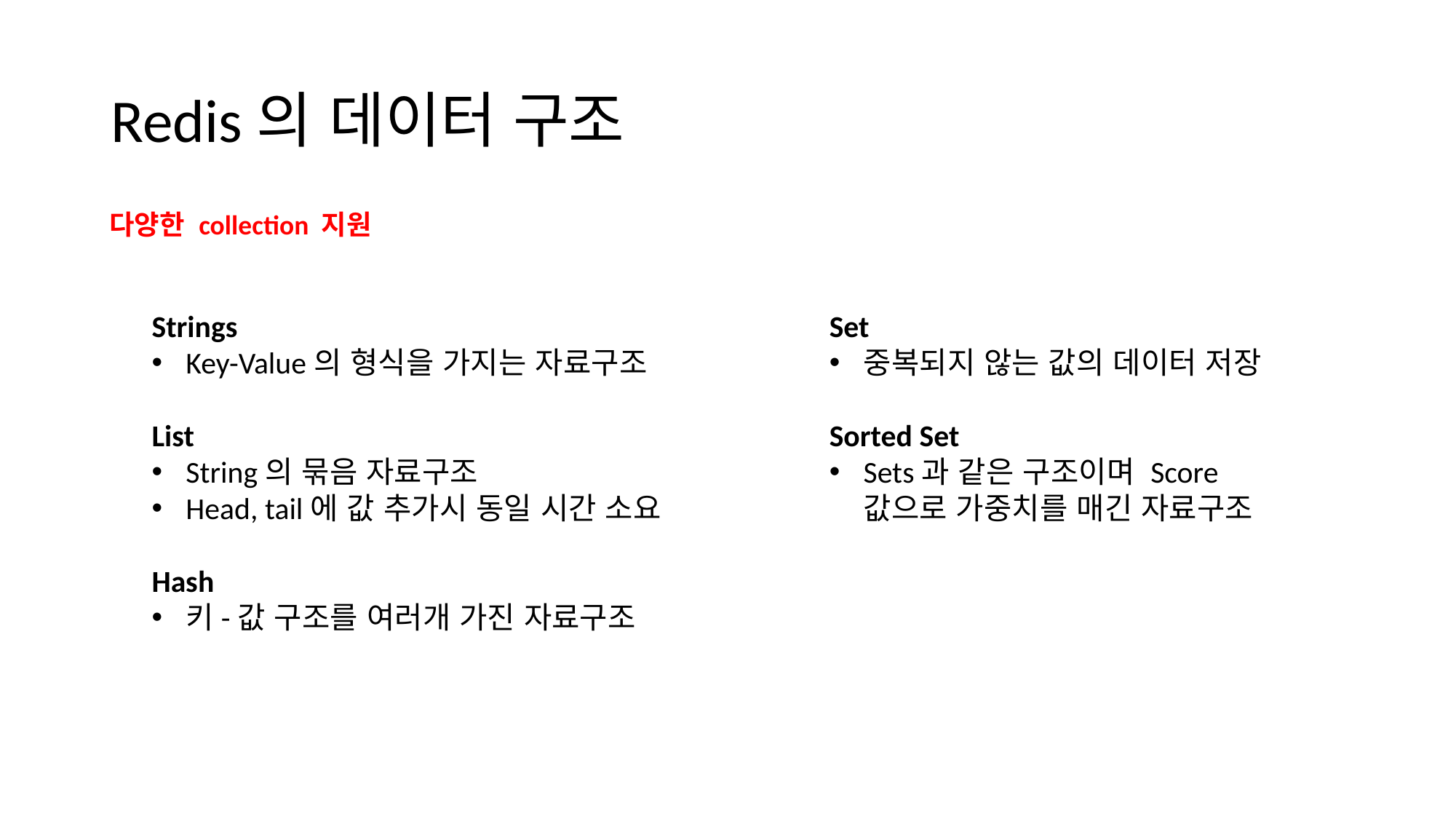

# Redis의 데이터 구조
다양한 collection 지원
Strings
Key-Value의 형식을 가지는 자료구조

List
String의 묶음 자료구조
Head, tail에 값 추가시 동일 시간 소요

Hash
키-값 구조를 여러개 가진 자료구조

Set
중복되지 않는 값의 데이터 저장

Sorted Set
Sets과 같은 구조이며 Score 값으로 가중치를 매긴 자료구조